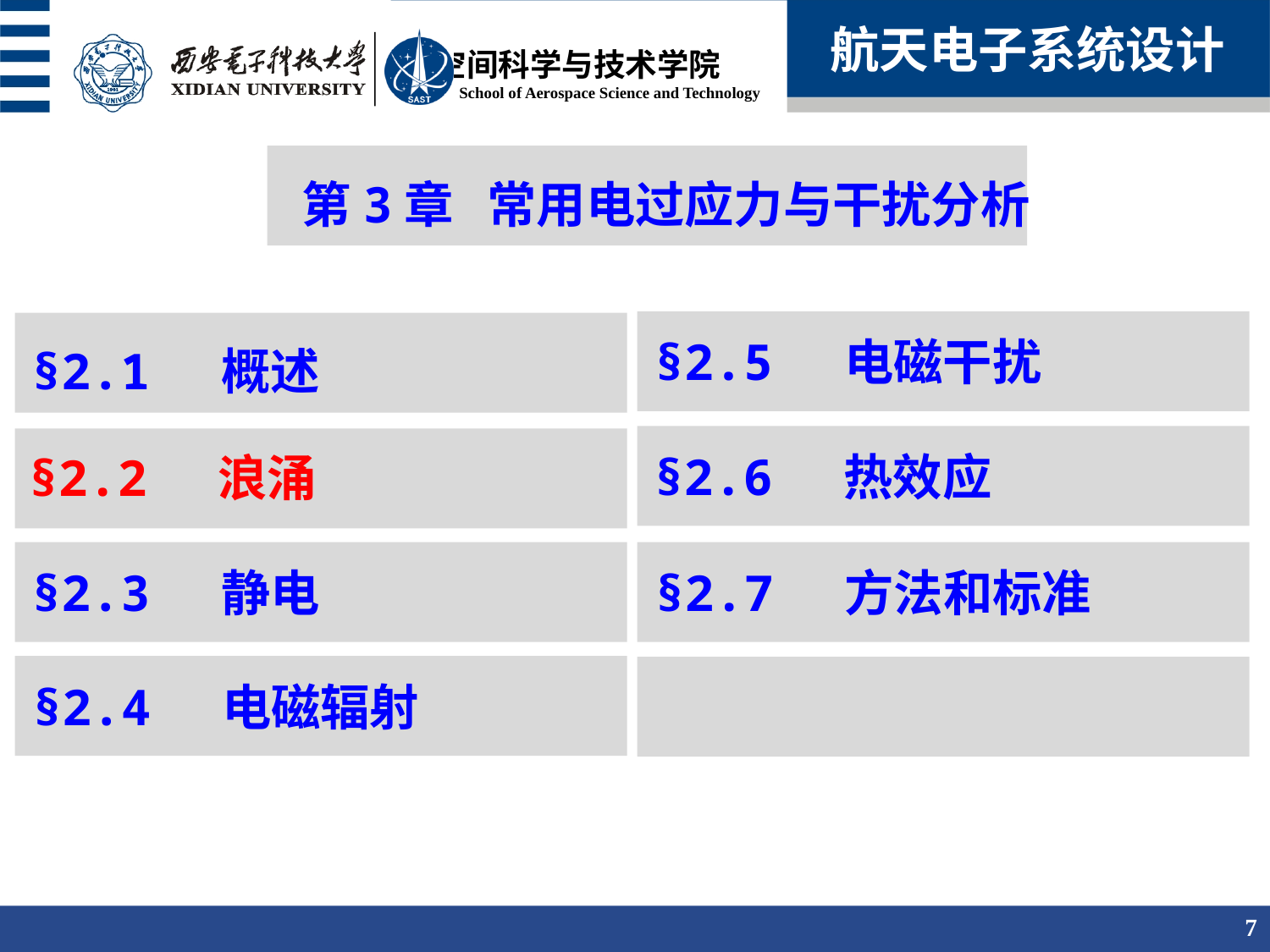

航天电子系统设计

第3章   常用电过应力与干扰分析

§2.5  电磁干扰
§2.1  概述

§2.6  热效应
§2.2  浪涌

§2.3  静电
§2.7  方法和标准

§2.4  电磁辐射